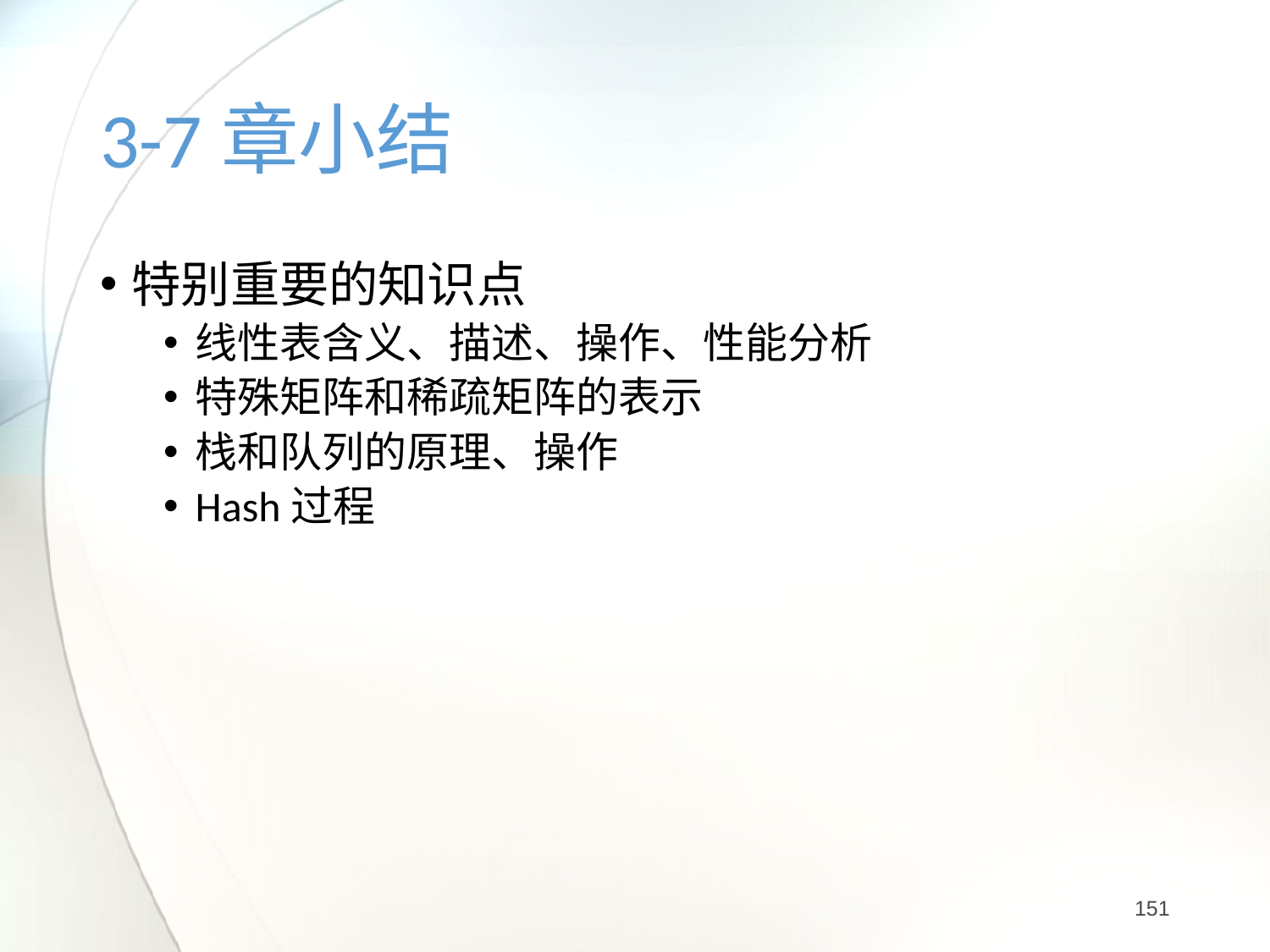

# 3-7章小结
特别重要的知识点
线性表含义、描述、操作、性能分析
特殊矩阵和稀疏矩阵的表示
栈和队列的原理、操作
Hash过程
151